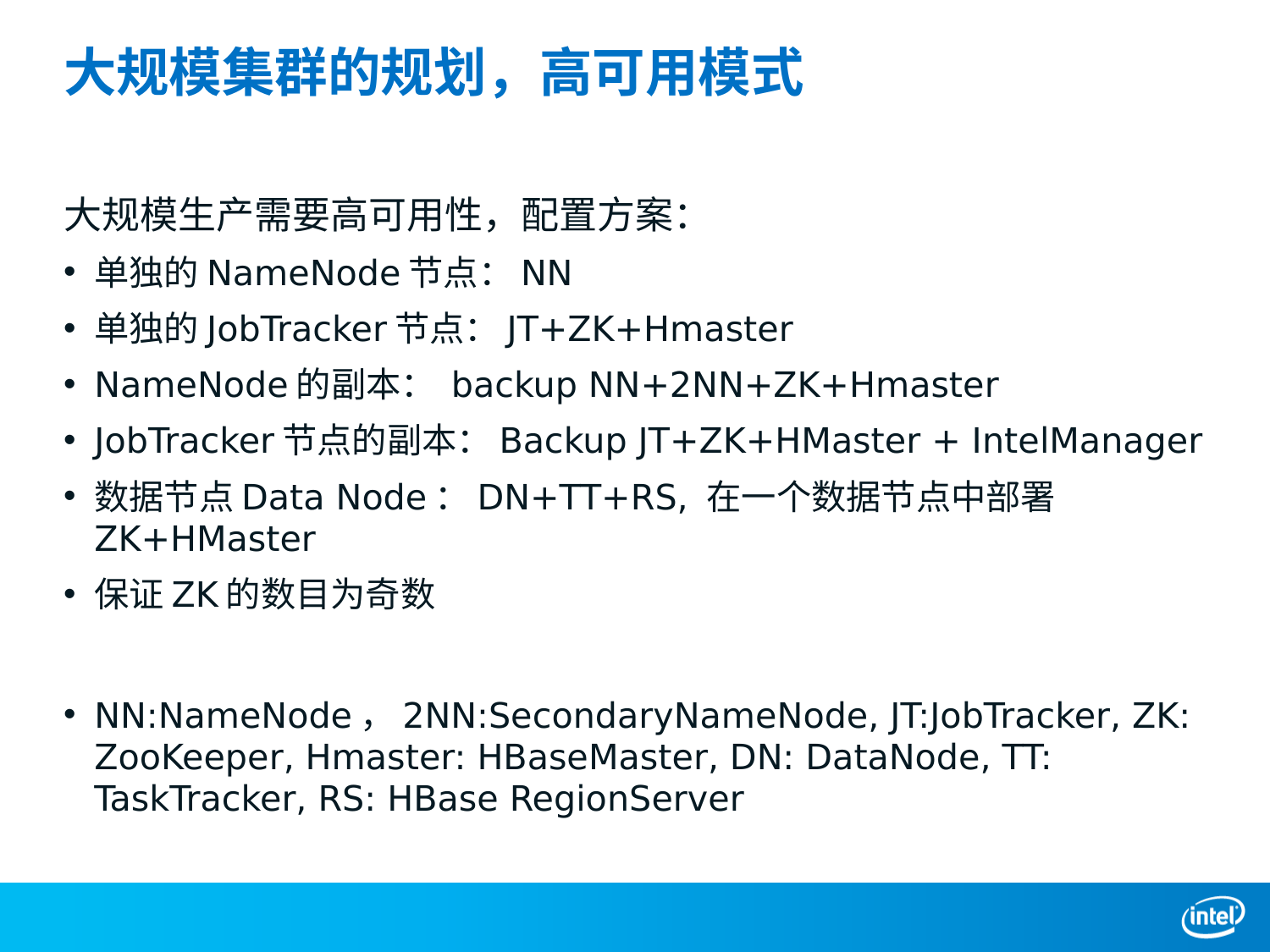

# 大规模集群的规划，高可用模式
大规模生产需要高可用性，配置方案：
单独的NameNode节点：NN
单独的JobTracker节点：JT+ZK+Hmaster
NameNode的副本： backup NN+2NN+ZK+Hmaster
JobTracker节点的副本：Backup JT+ZK+HMaster + IntelManager
数据节点Data Node：DN+TT+RS, 在一个数据节点中部署ZK+HMaster
保证ZK的数目为奇数

NN:NameNode，2NN:SecondaryNameNode, JT:JobTracker, ZK: ZooKeeper, Hmaster: HBaseMaster, DN: DataNode, TT: TaskTracker, RS: HBase RegionServer